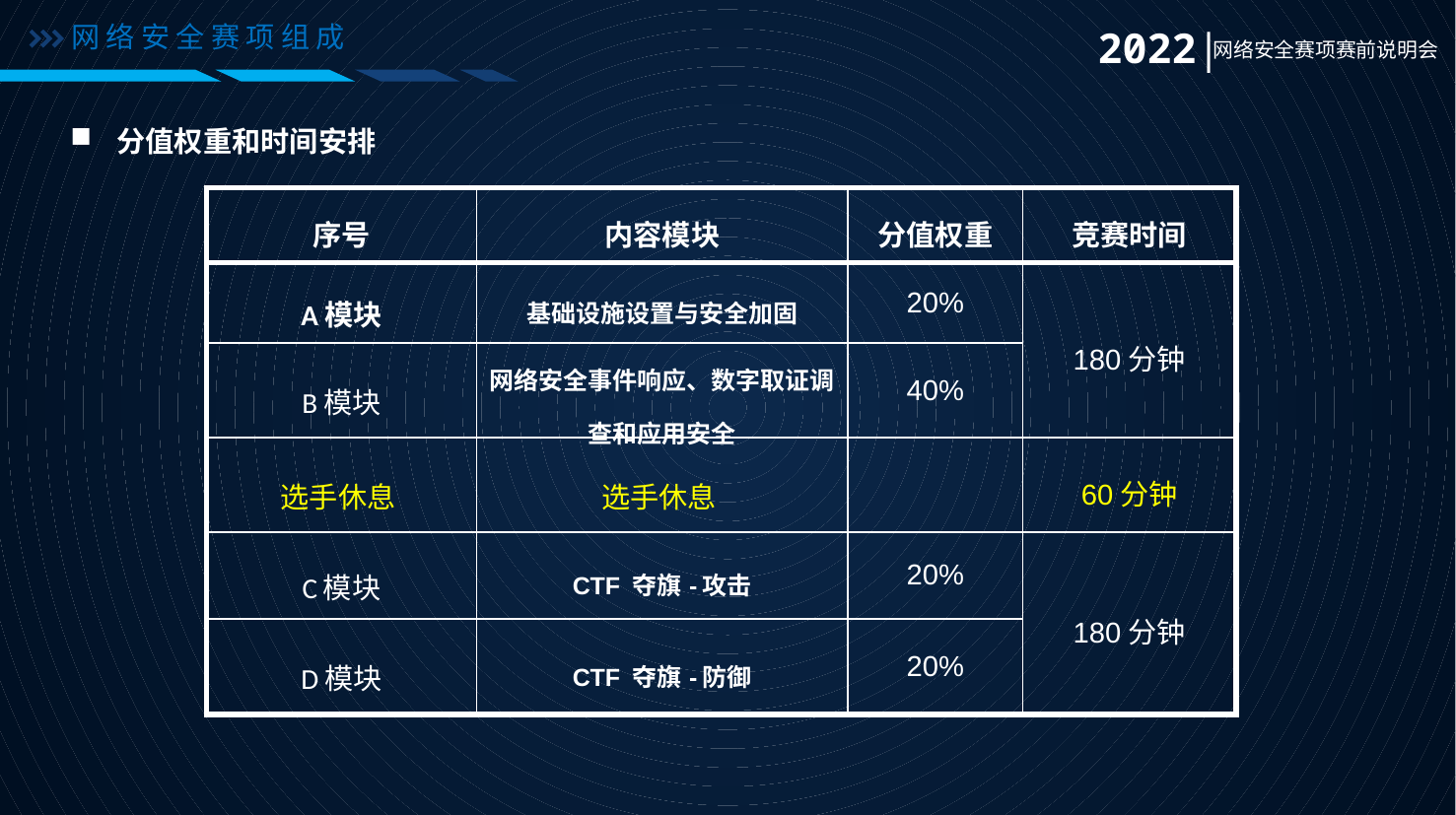

网络安全赛项组成
2022|
网络安全赛项赛前说明会

分值权重和时间安排
| 序号 | 内容模块 | 分值权重 | 竞赛时间 |
| --- | --- | --- | --- |
| A模块 | 基础设施设置与安全加固 | 20% | 180分钟 |
| B模块 | 网络安全事件响应、数字取证调查和应用安全 | 40% |  |
| 选手休息 | 选手休息 |  | 60分钟 |
| C模块 | CTF 夺旗-攻击 | 20% | 180分钟 |
| D模块 | CTF 夺旗-防御 | 20% |  |